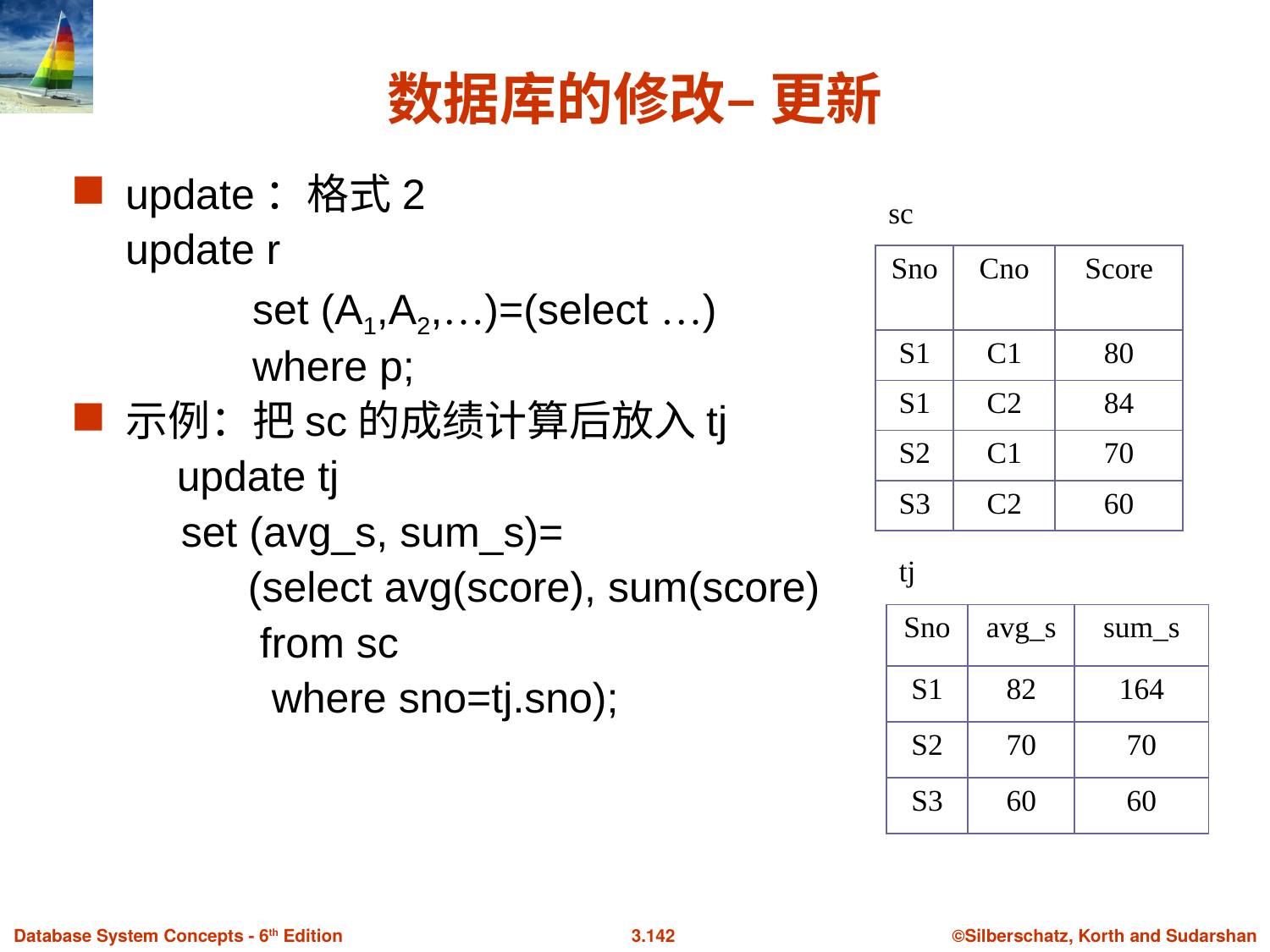

# 数据库的修改– 更新
update：格式2
	update r
		set (A1,A2,…)=(select …)
		where p;
示例：把sc的成绩计算后放入tj
   update tj
	set (avg_s, sum_s)=
         (select avg(score), sum(score)
          from sc
           where sno=tj.sno);

| sc |  |  |  |
| --- | --- | --- | --- |
| Sno | Cno | Score |  |
| S1 | C1 | 80 |  |
| S1 | C2 | 84 |  |
| S2 | C1 | 70 |  |
| S3 | C2 | 60 |  |
| tj |  |  |
| --- | --- | --- |
| Sno | avg\_s | sum\_s |
| S1 | 82 | 164 |
| S2 | 70 | 70 |
| S3 | 60 | 60 |